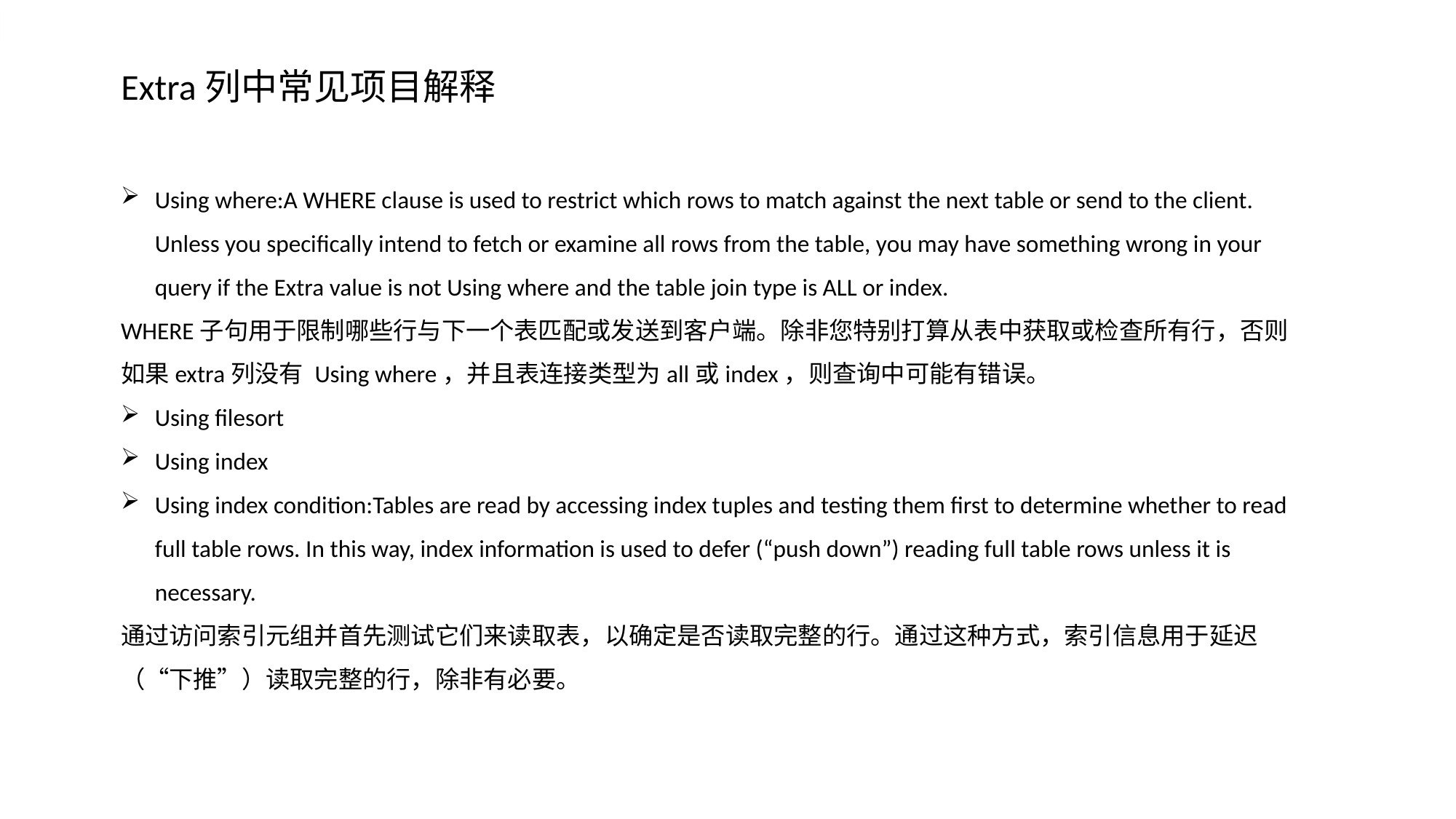

# Extra列中常见项目解释
Using where:A WHERE clause is used to restrict which rows to match against the next table or send to the client. Unless you specifically intend to fetch or examine all rows from the table, you may have something wrong in your query if the Extra value is not Using where and the table join type is ALL or index.
WHERE子句用于限制哪些行与下一个表匹配或发送到客户端。除非您特别打算从表中获取或检查所有行，否则如果extra列没有 Using where，并且表连接类型为all或index，则查询中可能有错误。
Using filesort
Using index
Using index condition:Tables are read by accessing index tuples and testing them first to determine whether to read full table rows. In this way, index information is used to defer (“push down”) reading full table rows unless it is necessary.
通过访问索引元组并首先测试它们来读取表，以确定是否读取完整的行。通过这种方式，索引信息用于延迟（“下推”）读取完整的行，除非有必要。